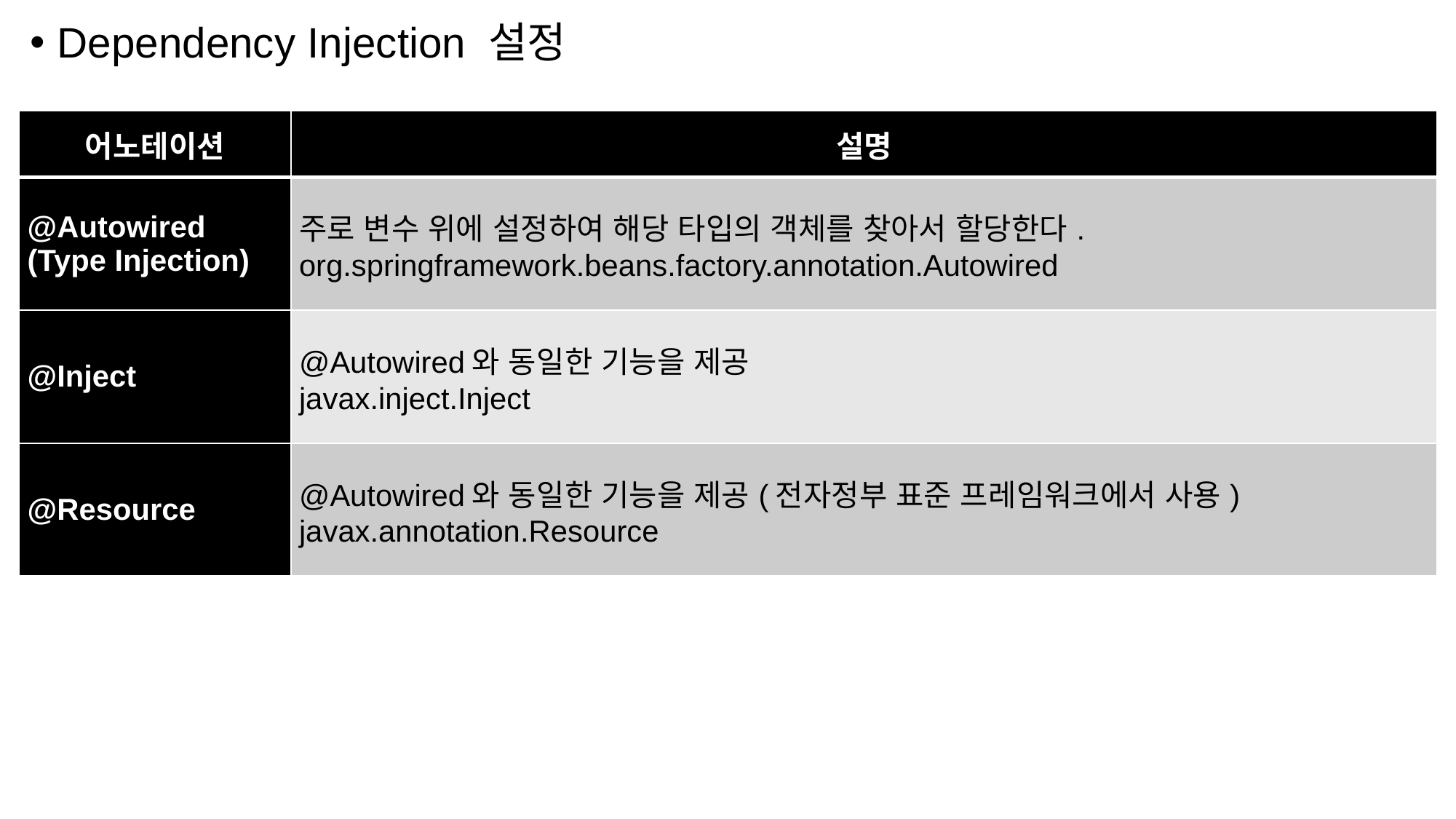

Dependency Injection 설정
| 어노테이션 | 설명 |
| --- | --- |
| @Autowired (Type Injection) | 주로 변수 위에 설정하여 해당 타입의 객체를 찾아서 할당한다. org.springframework.beans.factory.annotation.Autowired |
| @Inject | @Autowired와 동일한 기능을 제공 javax.inject.Inject |
| @Resource | @Autowired와 동일한 기능을 제공(전자정부 표준 프레임워크에서 사용) javax.annotation.Resource |